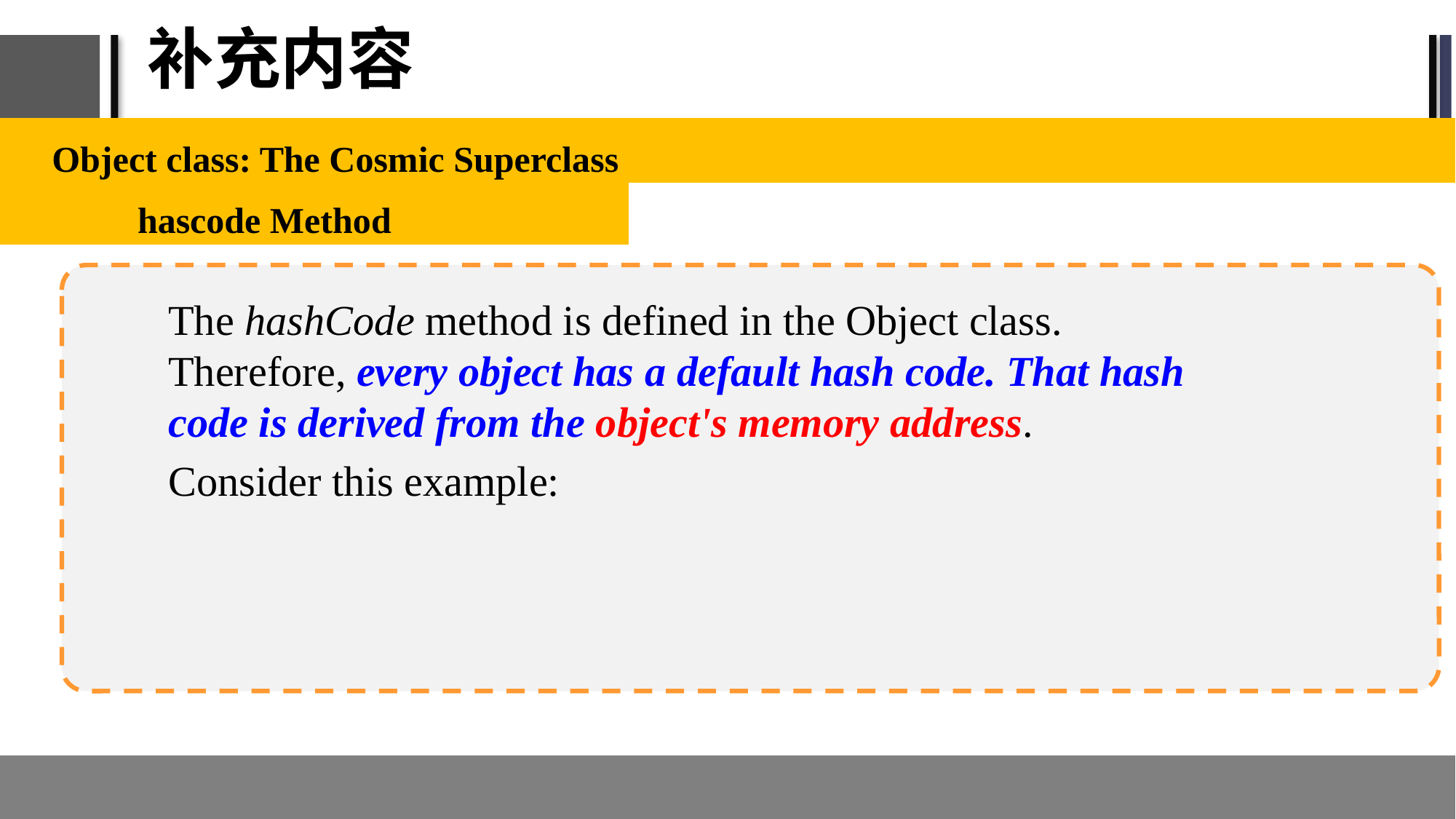

# 补充内容

Object class: The Cosmic Superclass

	hascode Method

The hashCode method is defined in the Object class. Therefore, every object has a default hash code. That hash code is derived from the object's memory address.
Consider this example: